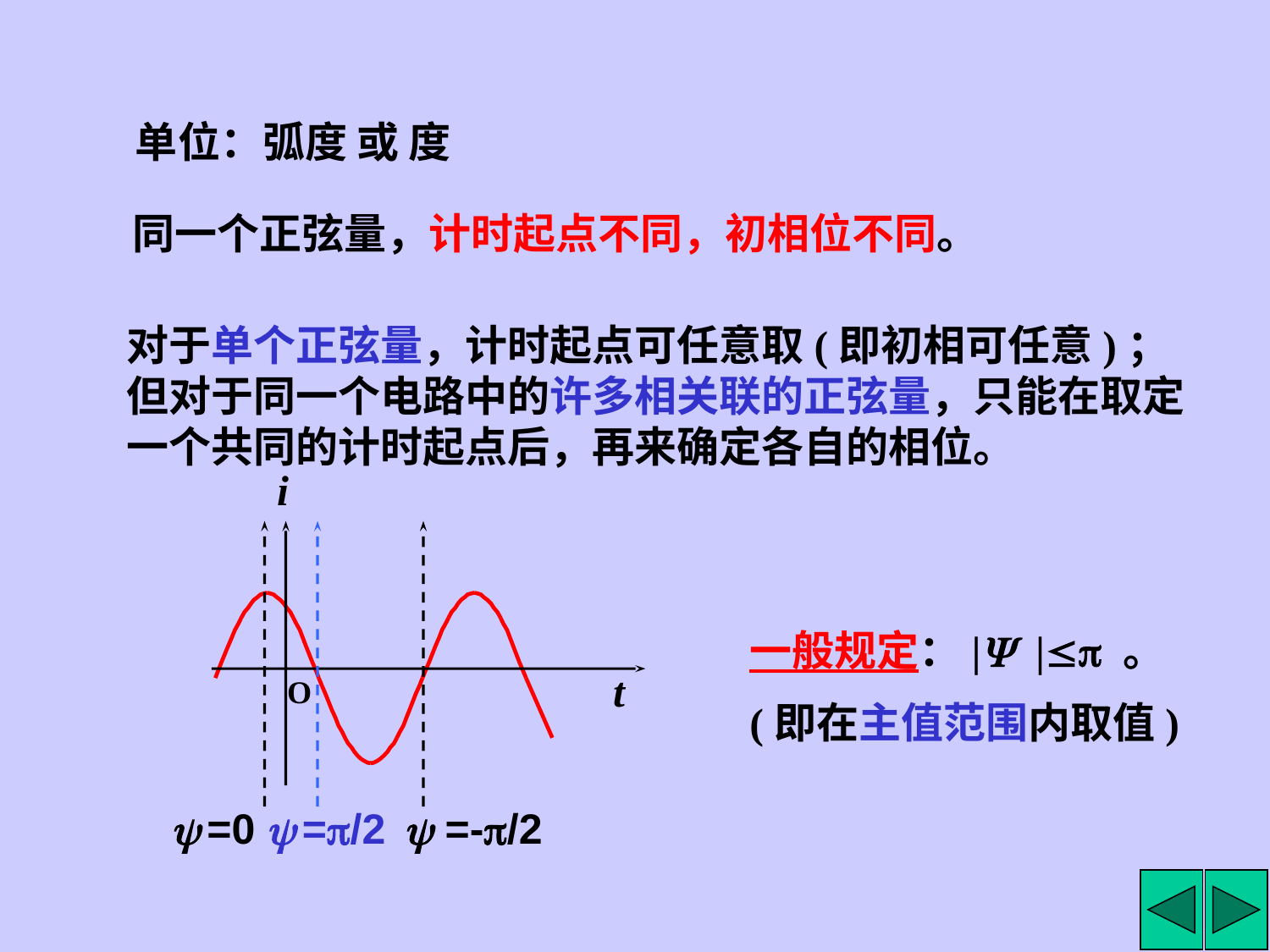

单位：弧度 或 度
同一个正弦量，计时起点不同，初相位不同。
对于单个正弦量，计时起点可任意取(即初相可任意)；但对于同一个电路中的许多相关联的正弦量，只能在取定一个共同的计时起点后，再来确定各自的相位。
i

t
O

ψ =0
ψ =π/2
ψ =-π/2

一般规定：|Ψ  |≤π 。
(即在主值范围内取值)